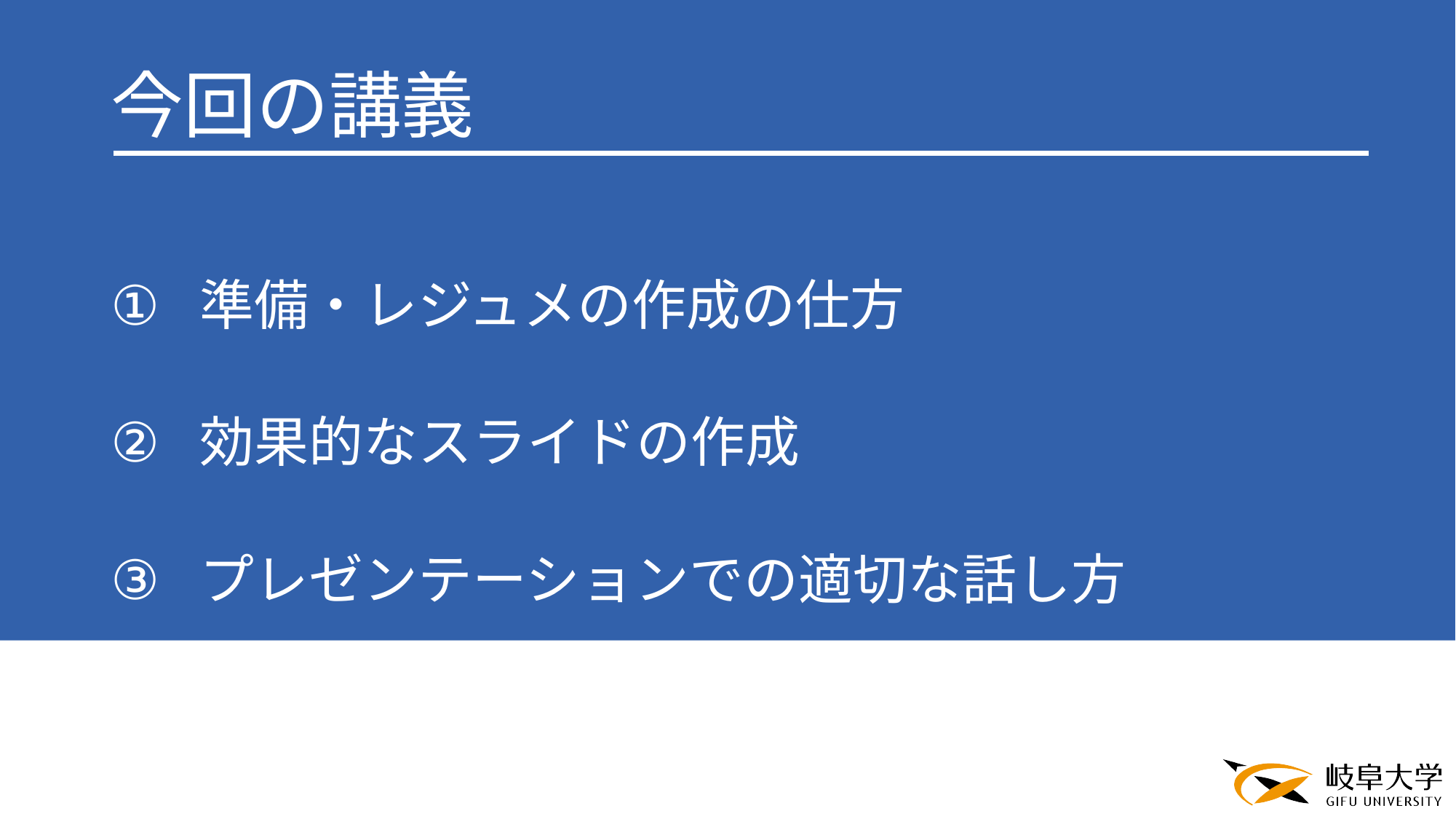

準備・レジュメの作成の仕方
効果的なスライドの作成
プレゼンテーションでの適切な話し方